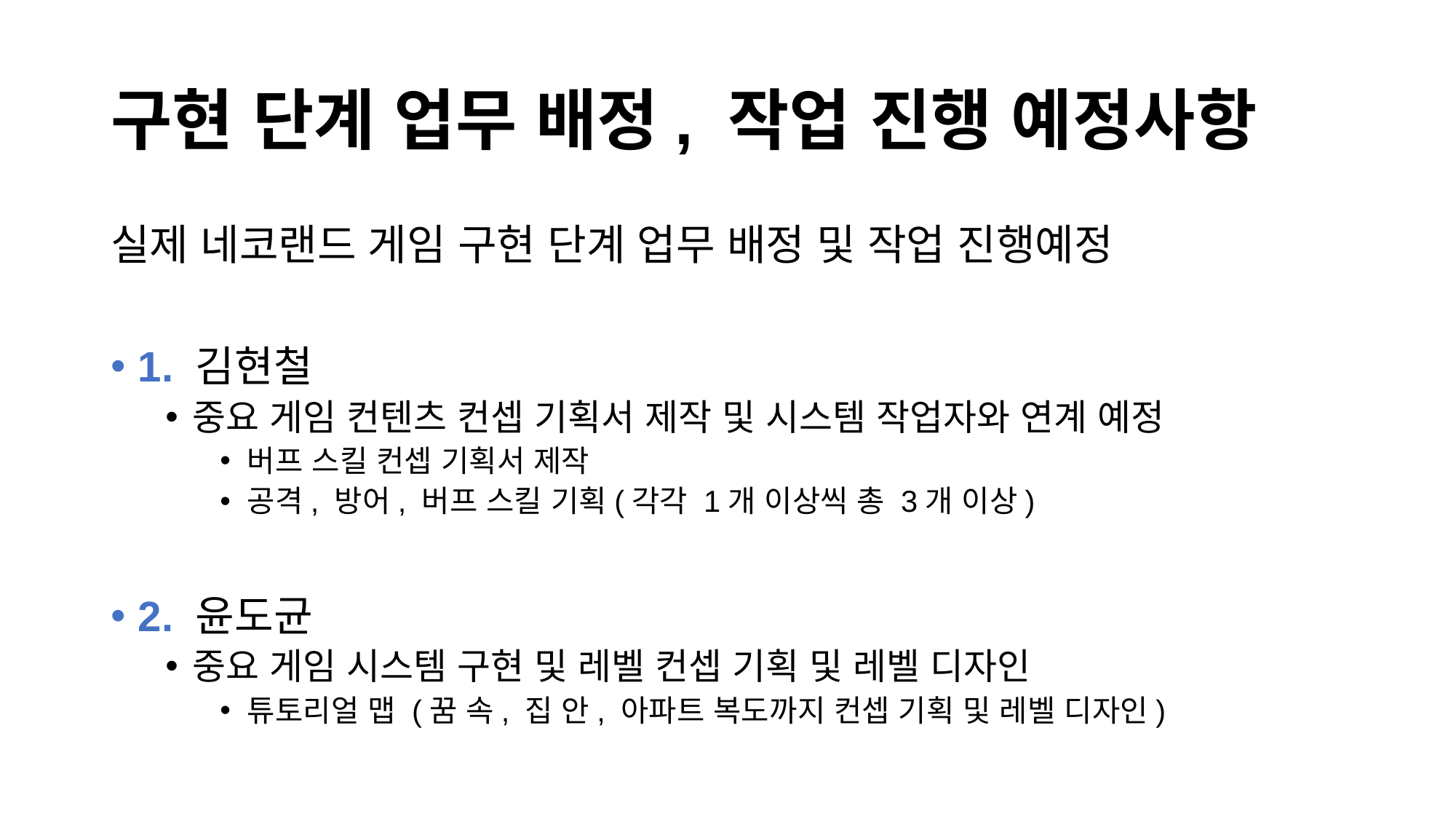

# 구현 단계 업무 배정, 작업 진행 예정사항
실제 네코랜드 게임 구현 단계 업무 배정 및 작업 진행예정

1. 김현철
중요 게임 컨텐츠 컨셉 기획서 제작 및 시스템 작업자와 연계 예정
버프 스킬 컨셉 기획서 제작
공격, 방어, 버프 스킬 기획(각각 1개 이상씩 총 3개 이상)

2. 윤도균
중요 게임 시스템 구현 및 레벨 컨셉 기획 및 레벨 디자인
튜토리얼 맵 (꿈 속, 집 안, 아파트 복도까지 컨셉 기획 및 레벨 디자인)